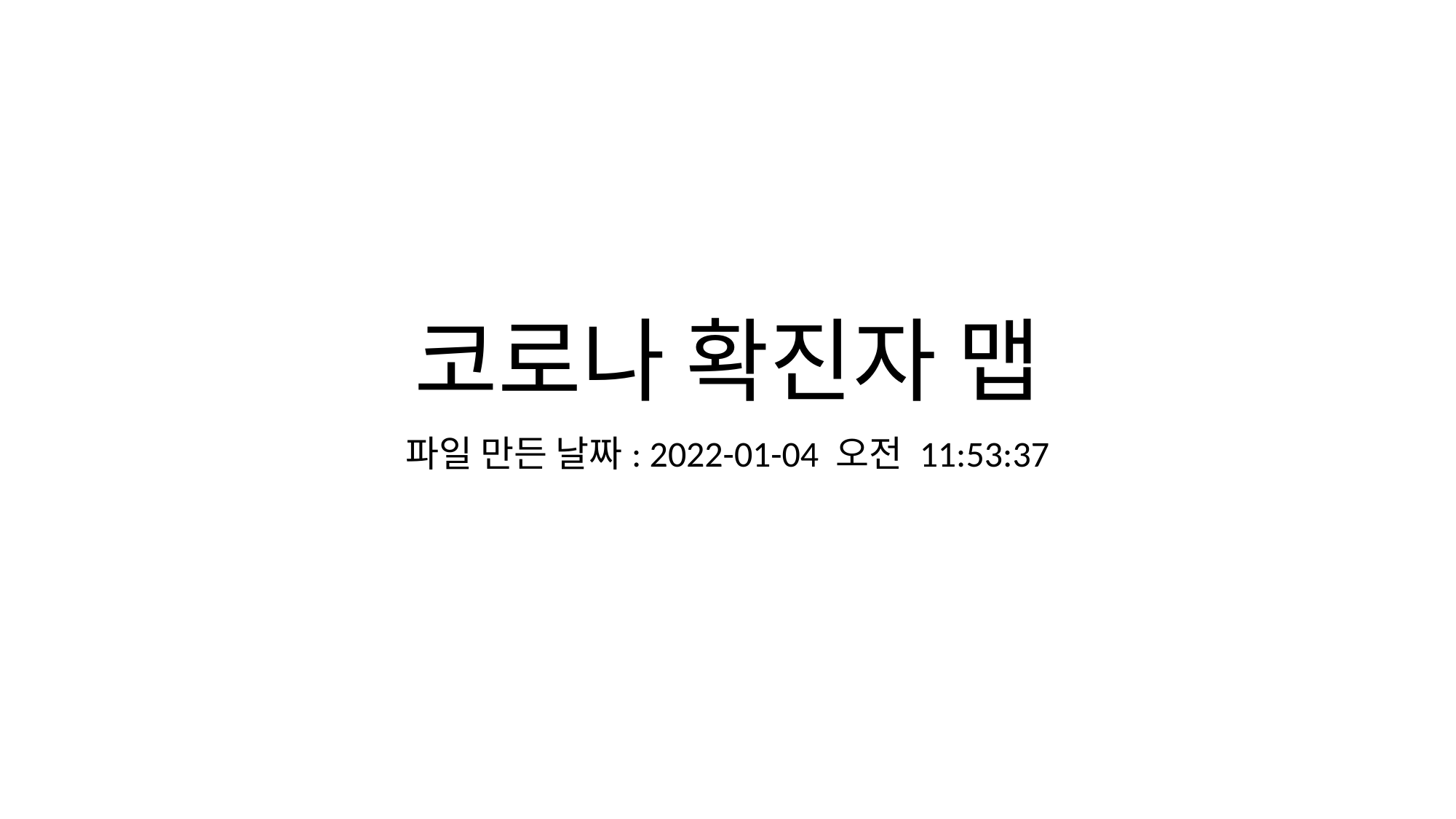

# 코로나 확진자 맵
파일 만든 날짜: 2022-01-04 오전 11:53:37